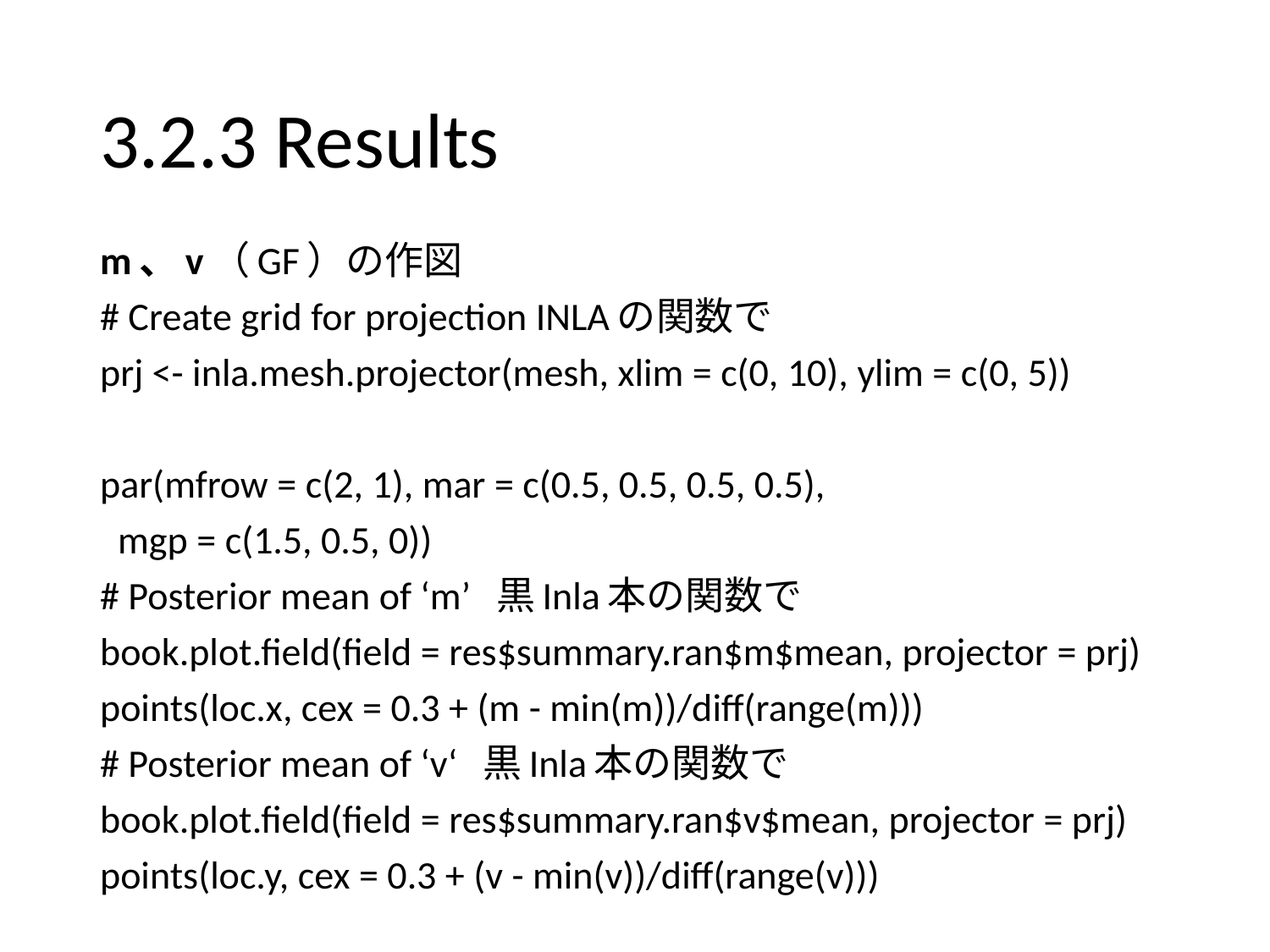

# 3.2.3 Results
m、v（GF）の作図
# Create grid for projection INLAの関数で
prj <- inla.mesh.projector(mesh, xlim = c(0, 10), ylim = c(0, 5))

par(mfrow = c(2, 1), mar = c(0.5, 0.5, 0.5, 0.5),
  mgp = c(1.5, 0.5, 0))
# Posterior mean of ‘m’  黒Inla本の関数で
book.plot.field(field = res$summary.ran$m$mean, projector = prj)
points(loc.x, cex = 0.3 + (m - min(m))/diff(range(m)))
# Posterior mean of ‘v‘  黒Inla本の関数で
book.plot.field(field = res$summary.ran$v$mean, projector = prj)
points(loc.y, cex = 0.3 + (v - min(v))/diff(range(v)))